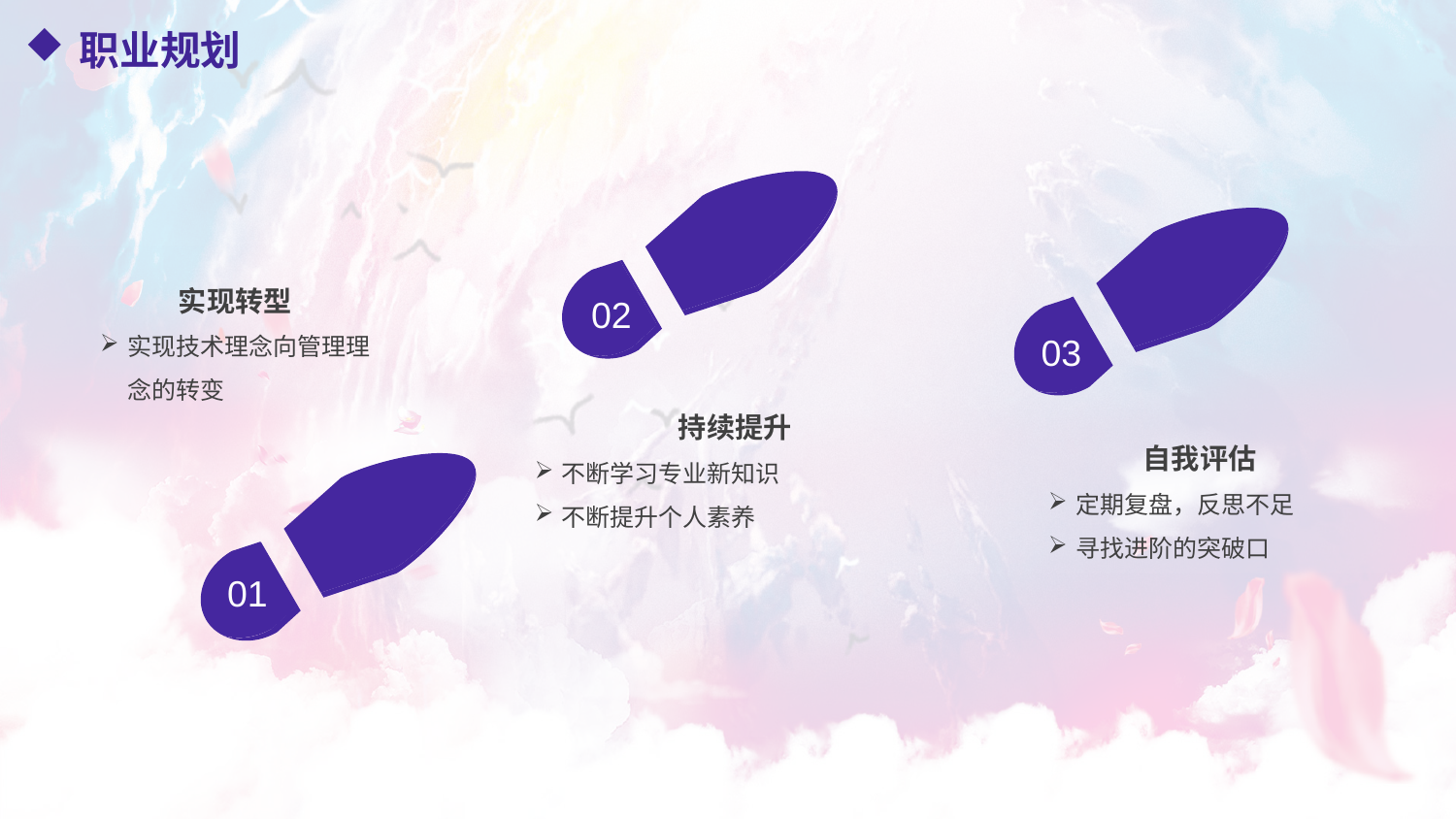

职业规划

02

03
实现转型
实现技术理念向管理理念的转变
持续提升
不断学习专业新知识
不断提升个人素养
自我评估
定期复盘，反思不足
寻找进阶的突破口

01